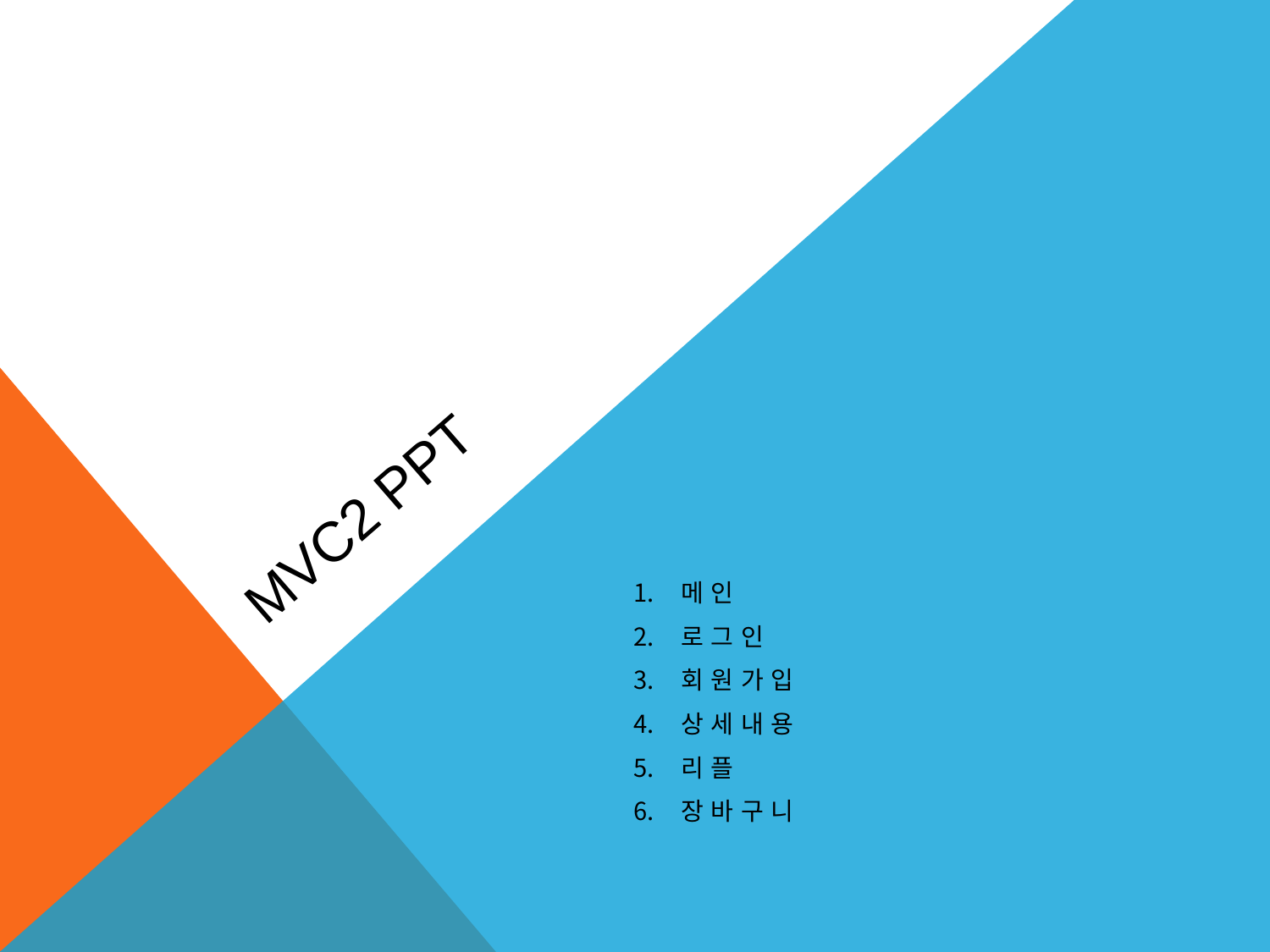

# MVC2 PPT
메인
로그인
회원가입
상세내용
리플
장바구니